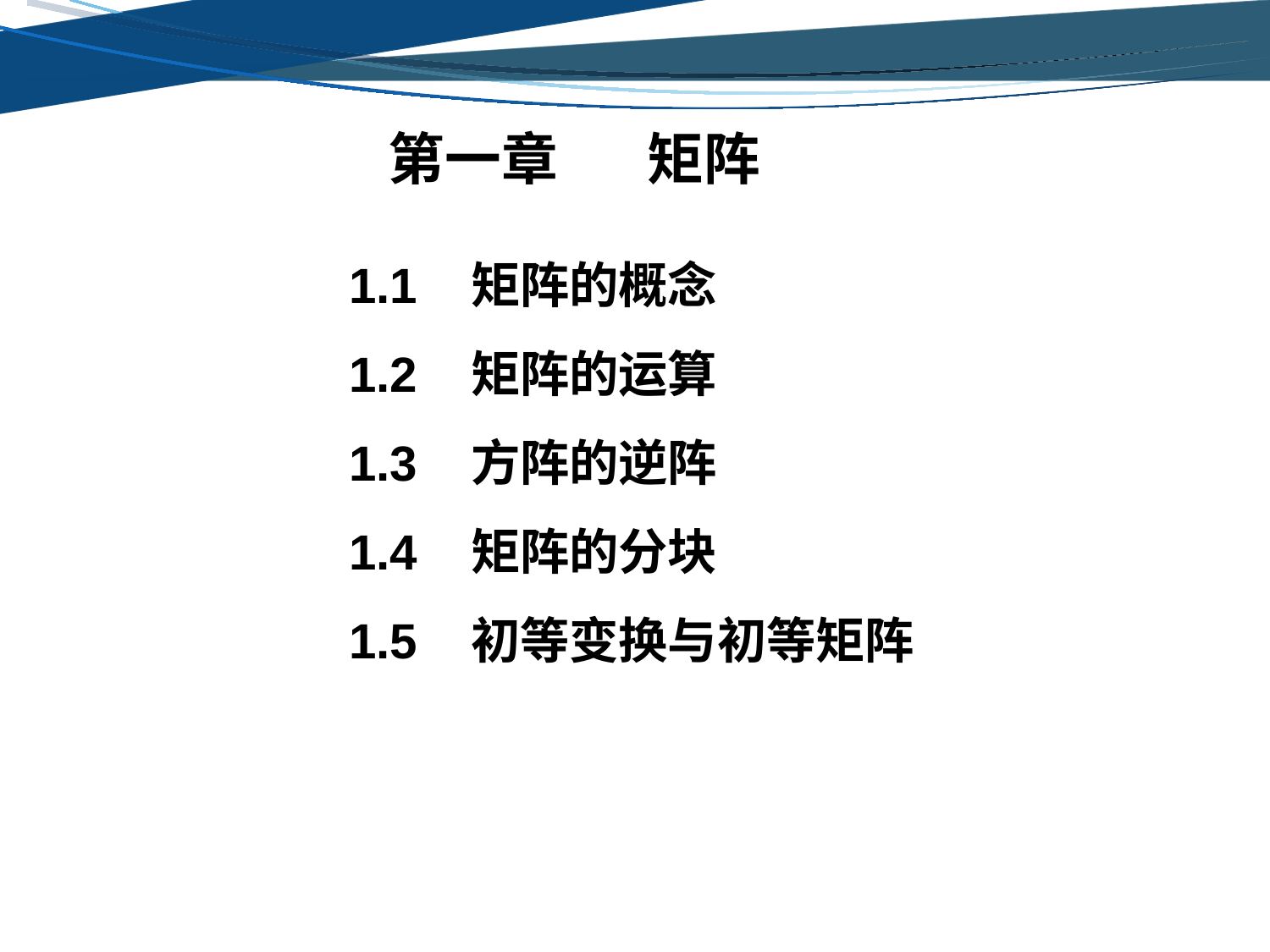

第一章       矩阵
1.1   矩阵的概念
1.2   矩阵的运算
1.3   方阵的逆阵
1.4   矩阵的分块
1.5   初等变换与初等矩阵